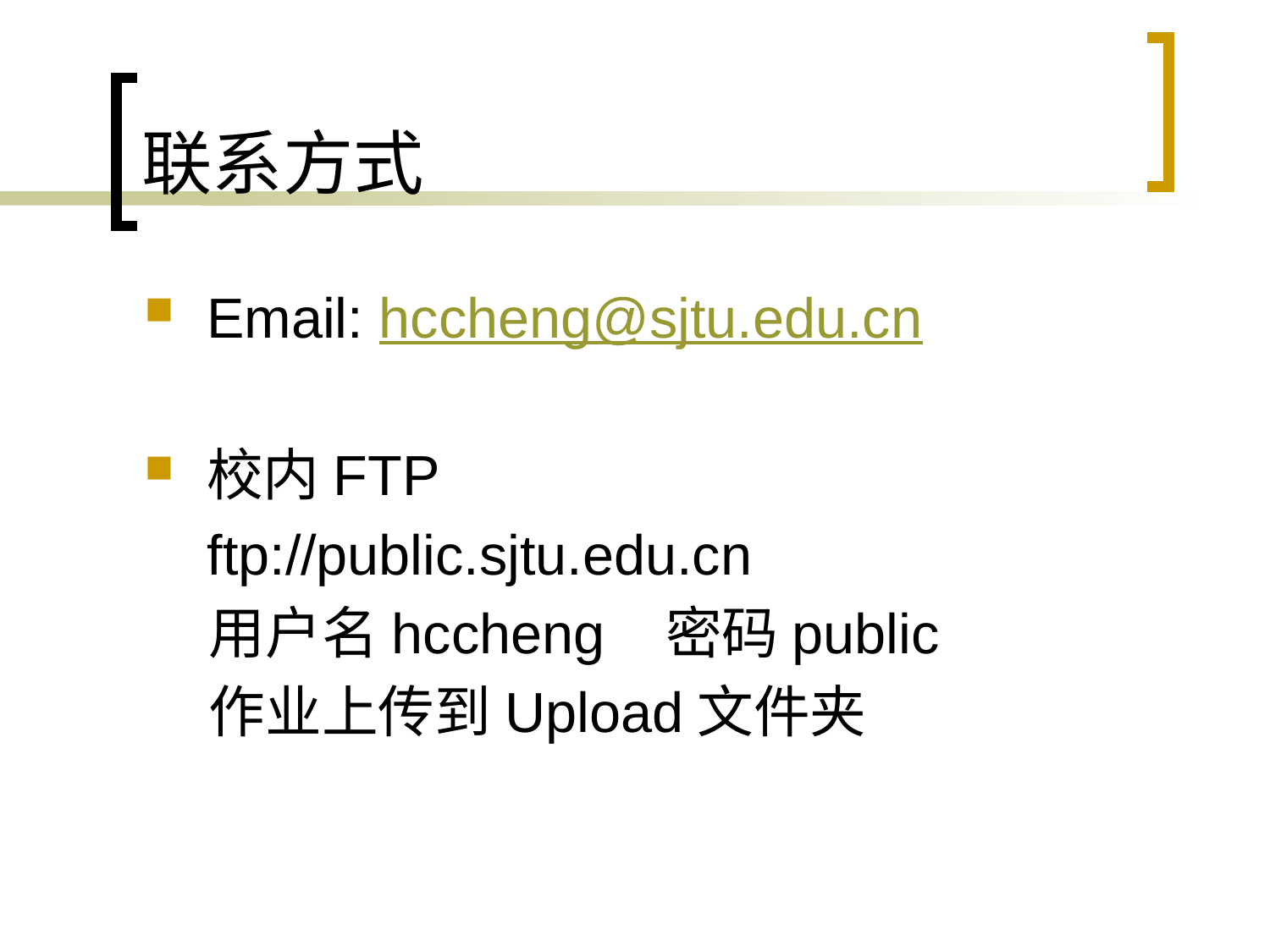

# 联系方式
Email: hccheng@sjtu.edu.cn

校内FTP
    ftp://public.sjtu.edu.cn
    用户名hccheng   密码public
    作业上传到Upload文件夹